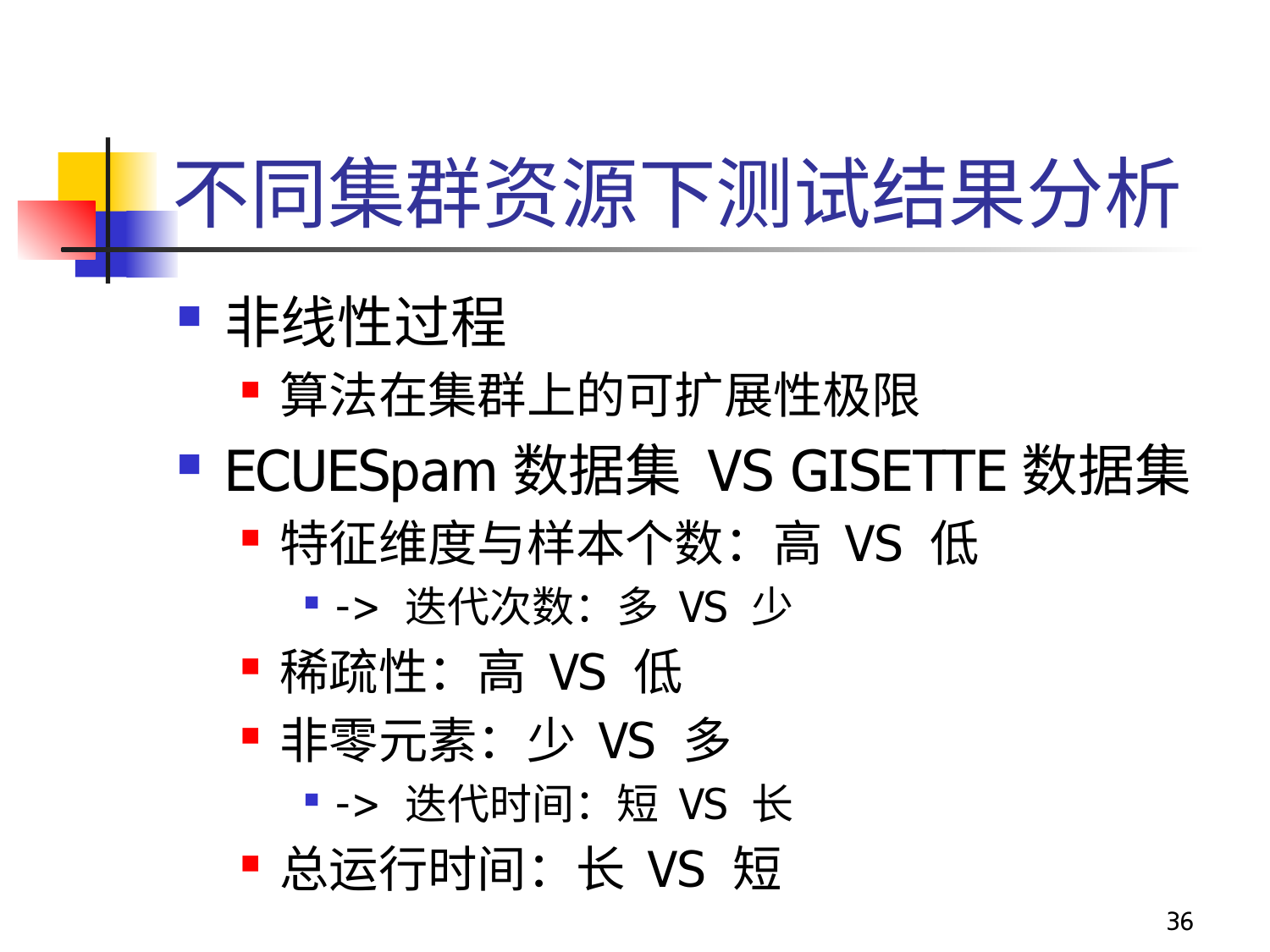

# 不同集群资源下测试结果分析
非线性过程
算法在集群上的可扩展性极限
ECUESpam数据集 VS GISETTE数据集
特征维度与样本个数：高 VS 低
-> 迭代次数：多 VS 少
稀疏性：高 VS 低
非零元素：少 VS 多
-> 迭代时间：短 VS 长
总运行时间：长 VS 短
36